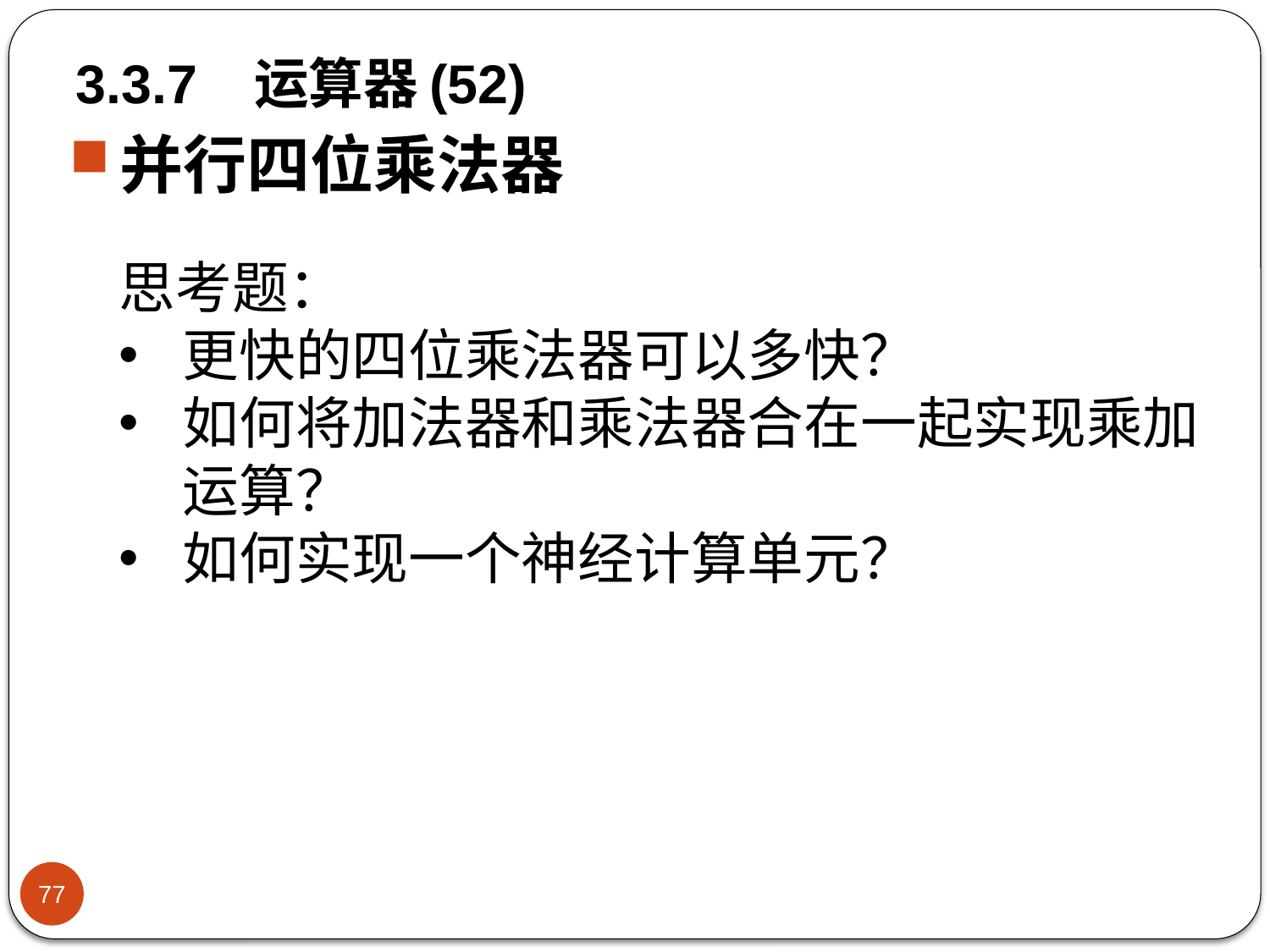

3.3.7   运算器(52)
并行四位乘法器
思考题：
更快的四位乘法器可以多快？
如何将加法器和乘法器合在一起实现乘加运算？
如何实现一个神经计算单元？
77